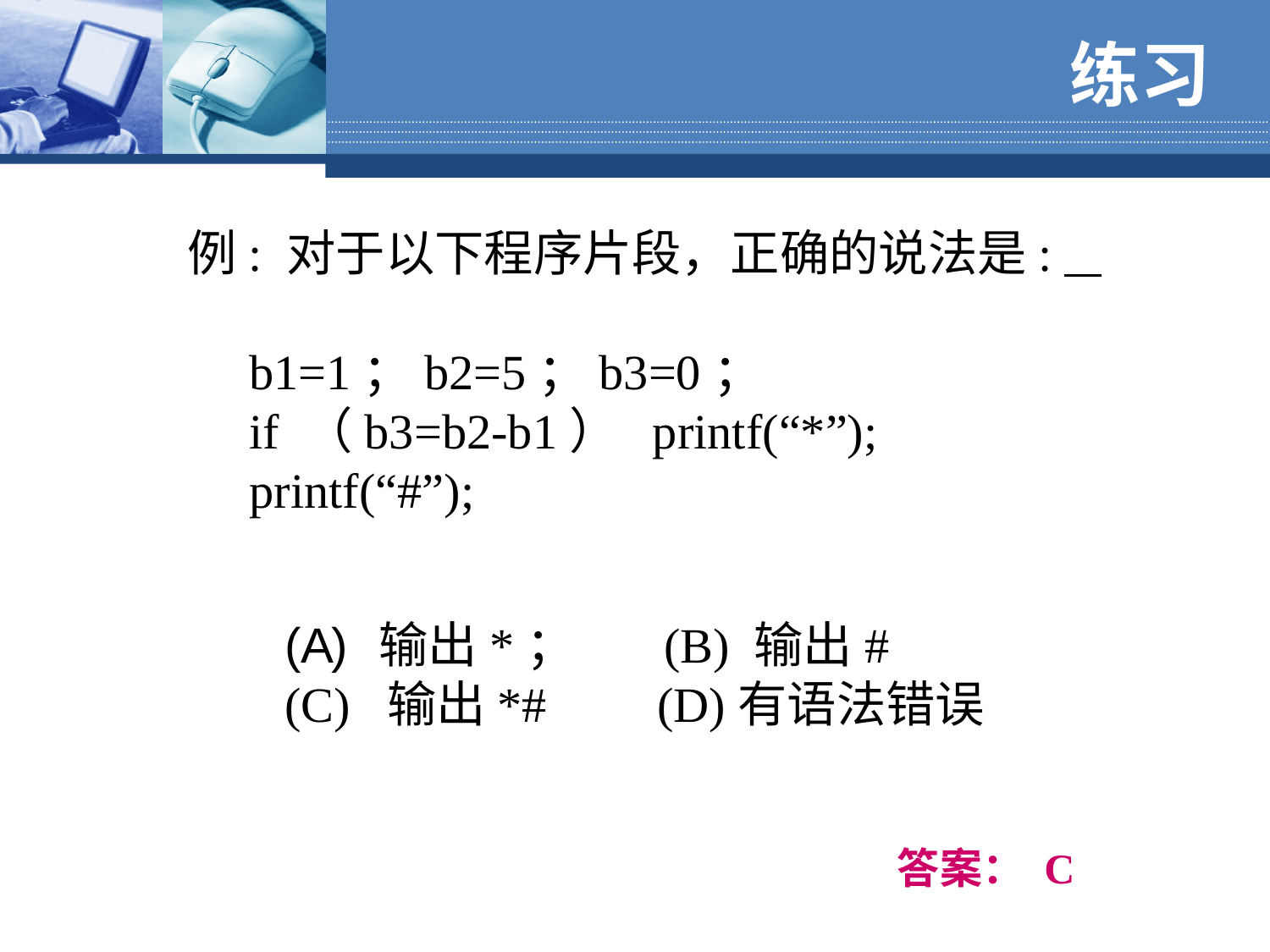

练习
# 例: 对于以下程序片段，正确的说法是:

     b1=1；b2=5；b3=0；
     if （b3=b2-b1）  printf(“*”);
     printf(“#”);

 输出*；       (B) 输出#
(C)  输出*#         (D)有语法错误

答案： C